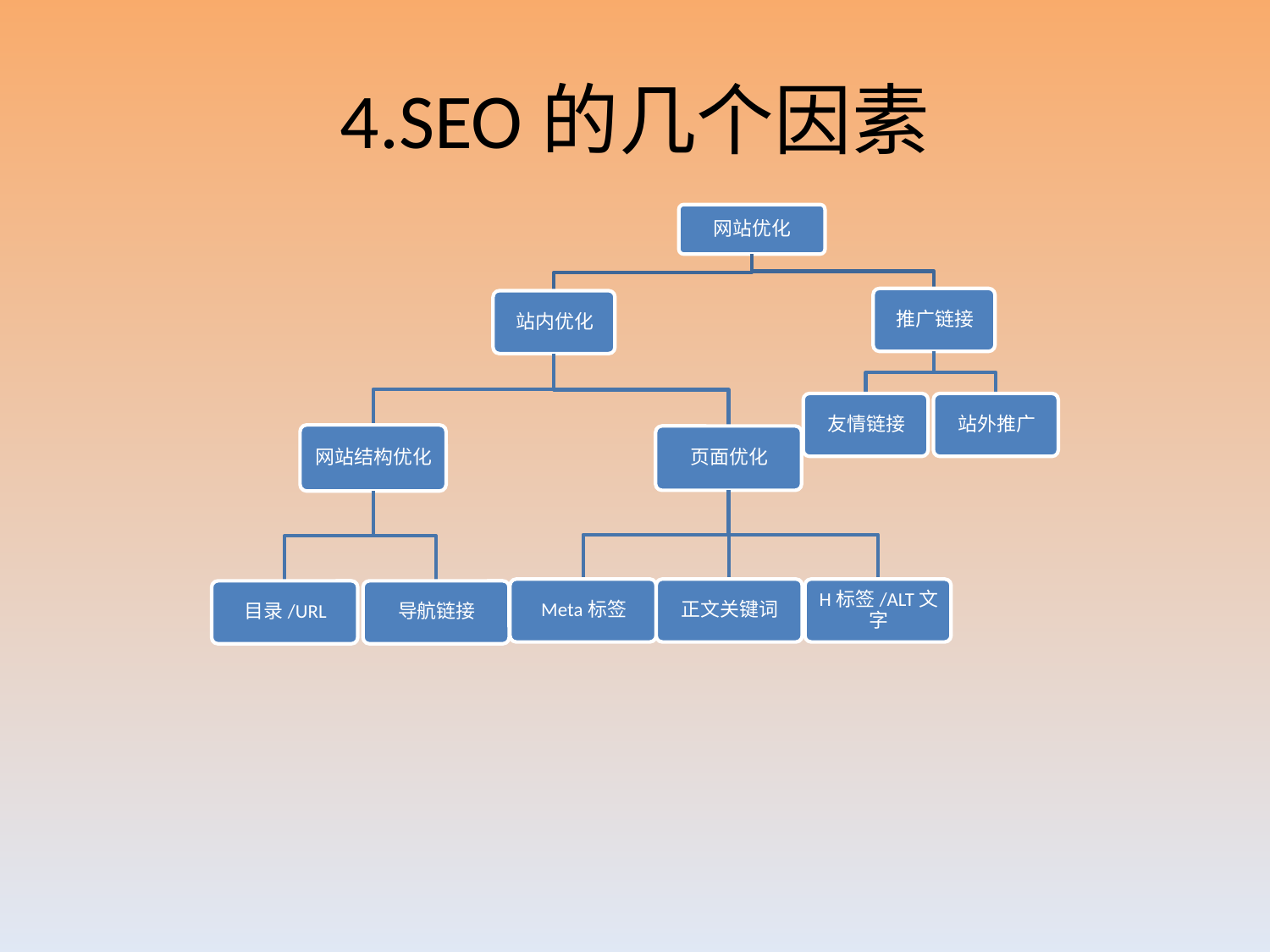

# 4.SEO的几个因素
网站优化
站内优化
网站结构优化
目录/URL
导航链接
页面优化
Meta标签
正文关键词
H标签/ALT文字
推广链接
友情链接
站外推广